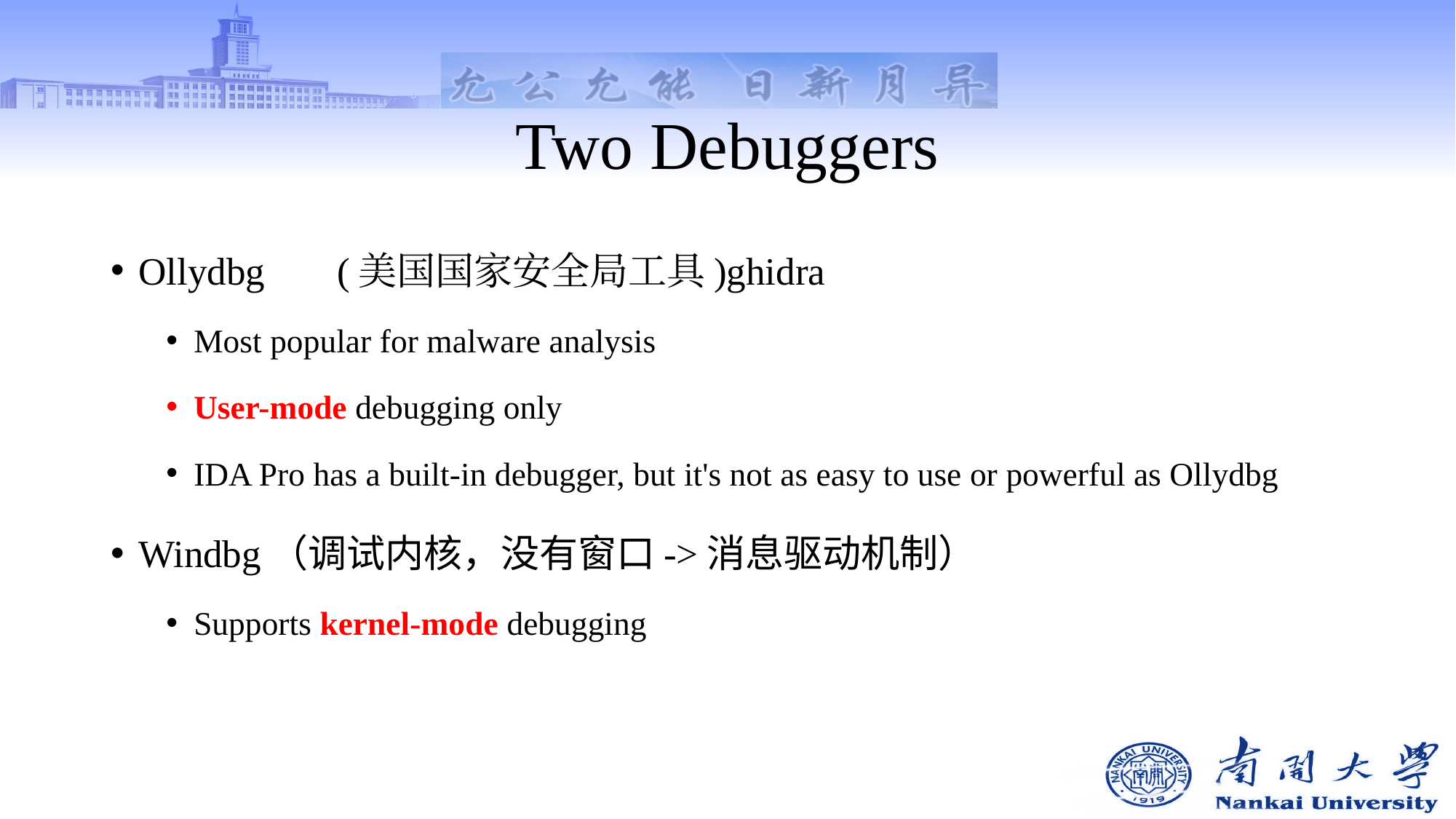

# Two Debuggers
Ollydbg						(美国国家安全局工具)ghidra
Most popular for malware analysis
User-mode debugging only
IDA Pro has a built-in debugger, but it's not as easy to use or powerful as Ollydbg
Windbg（调试内核，没有窗口->消息驱动机制）
Supports kernel-mode debugging